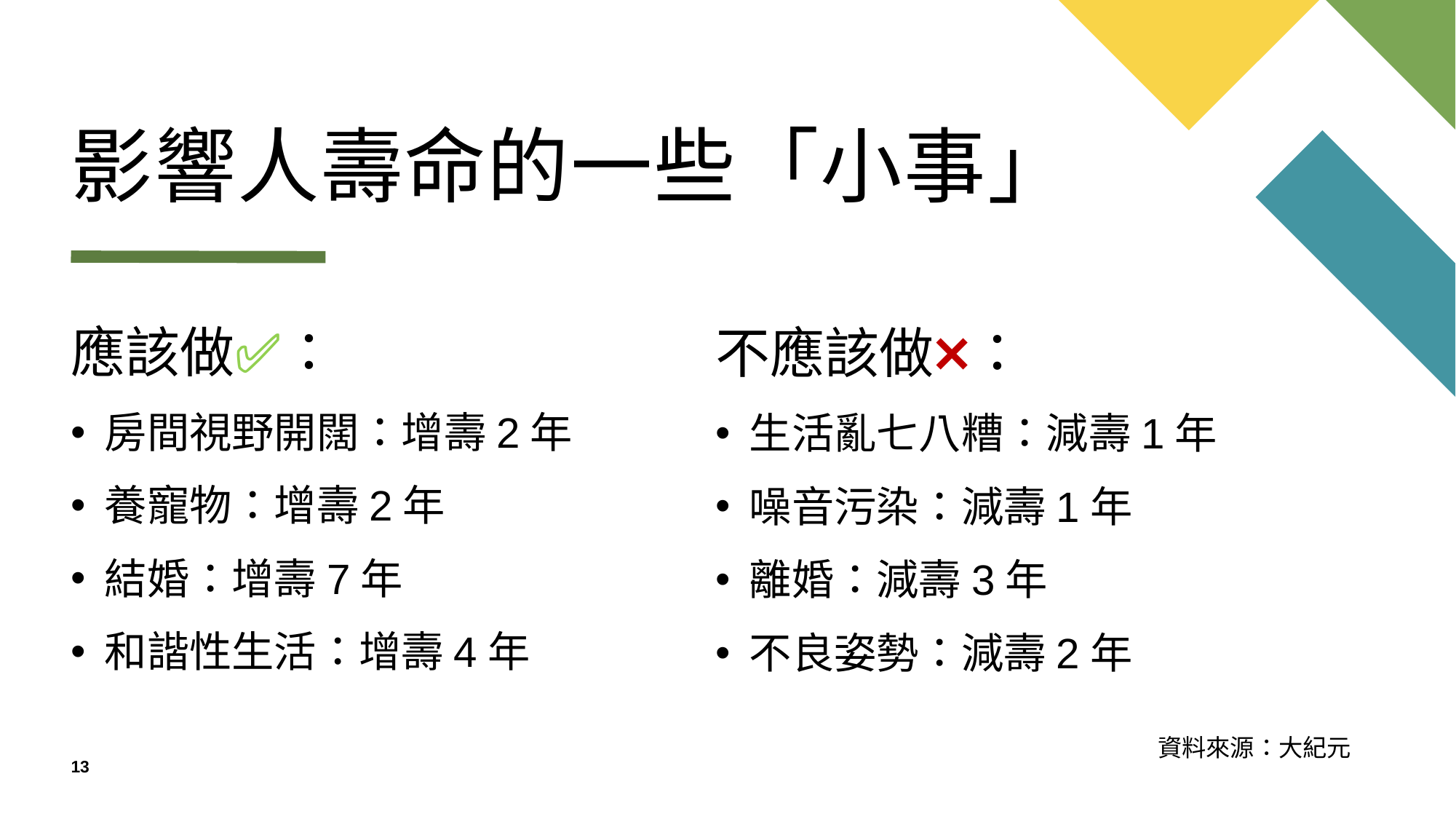

# 影響人壽命的一些「小事」
應該做✅：
房間視野開闊：增壽2年
養寵物：增壽2年
結婚：增壽7年
和諧性生活：增壽4年
不應該做❌：
生活亂七八糟：減壽1年
噪音污染：減壽1年
離婚：減壽3年
不良姿勢：減壽2年
資料來源：大紀元
13